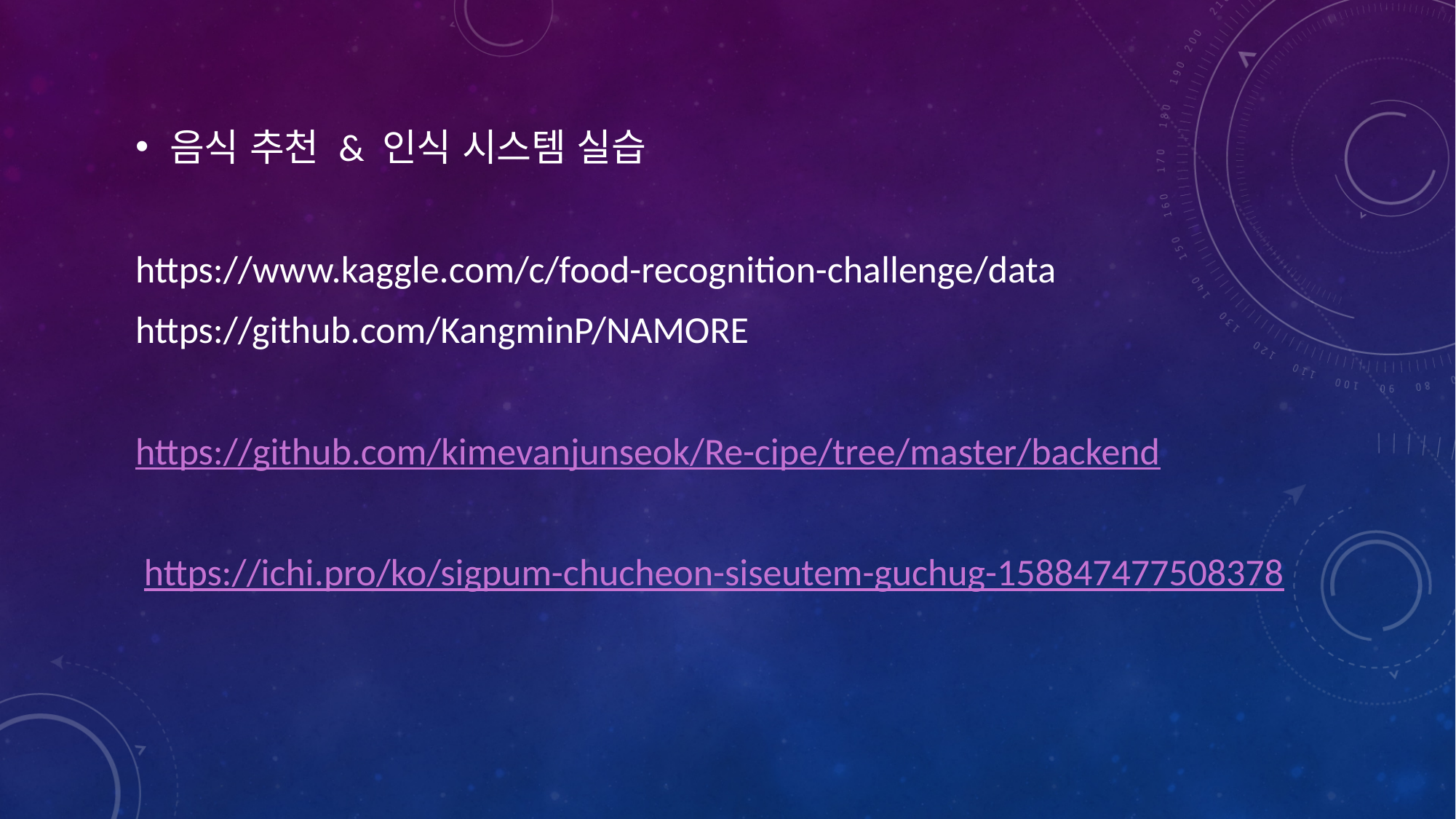

음식 추천 & 인식 시스템 실습

https://www.kaggle.com/c/food-recognition-challenge/data
https://github.com/KangminP/NAMORE

https://github.com/kimevanjunseok/Re-cipe/tree/master/backend

 https://ichi.pro/ko/sigpum-chucheon-siseutem-guchug-158847477508378